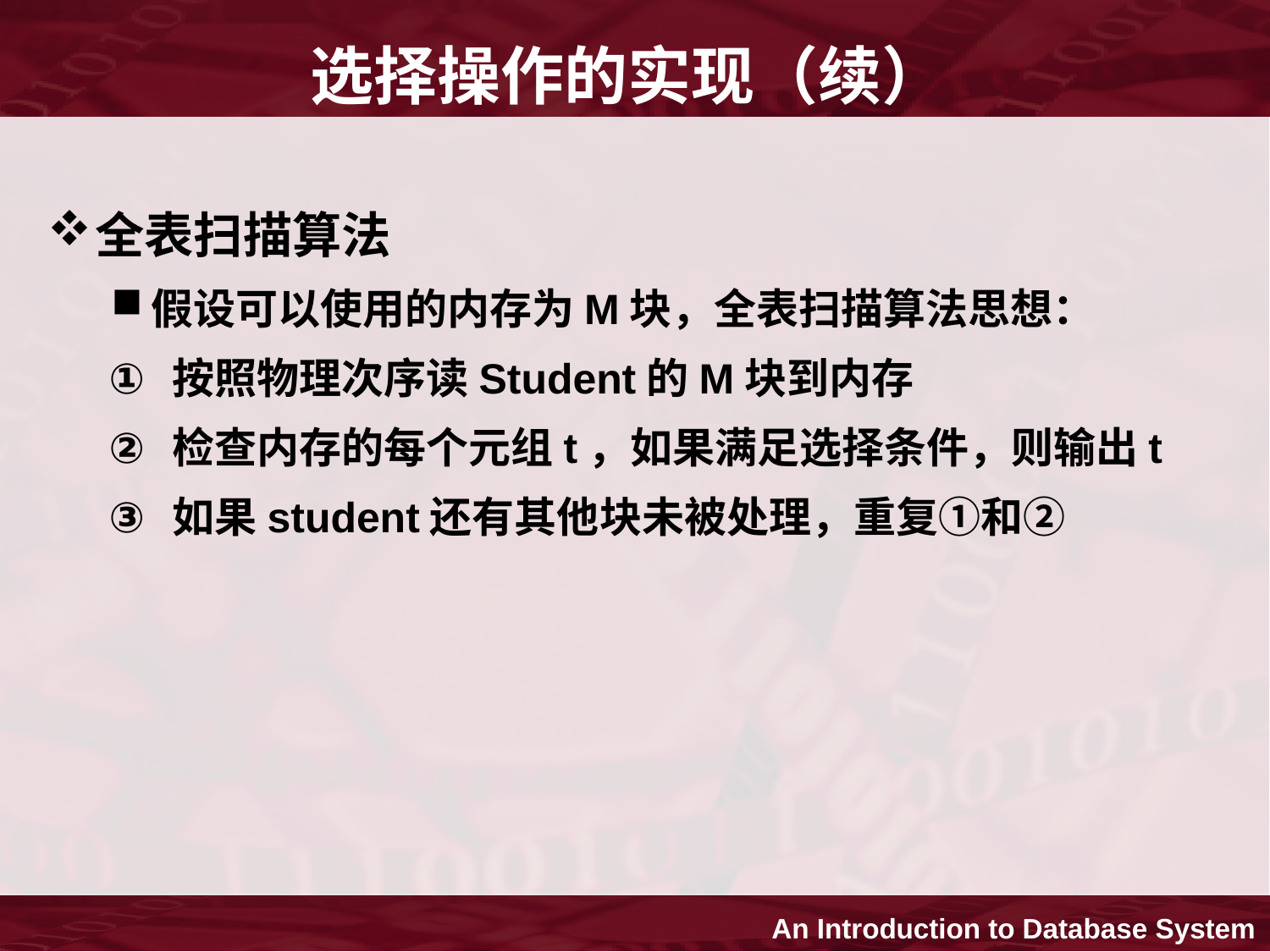

# 选择操作的实现（续）
全表扫描算法
假设可以使用的内存为M块，全表扫描算法思想：
按照物理次序读Student的M块到内存
检查内存的每个元组t，如果满足选择条件，则输出t
如果student还有其他块未被处理，重复①和②